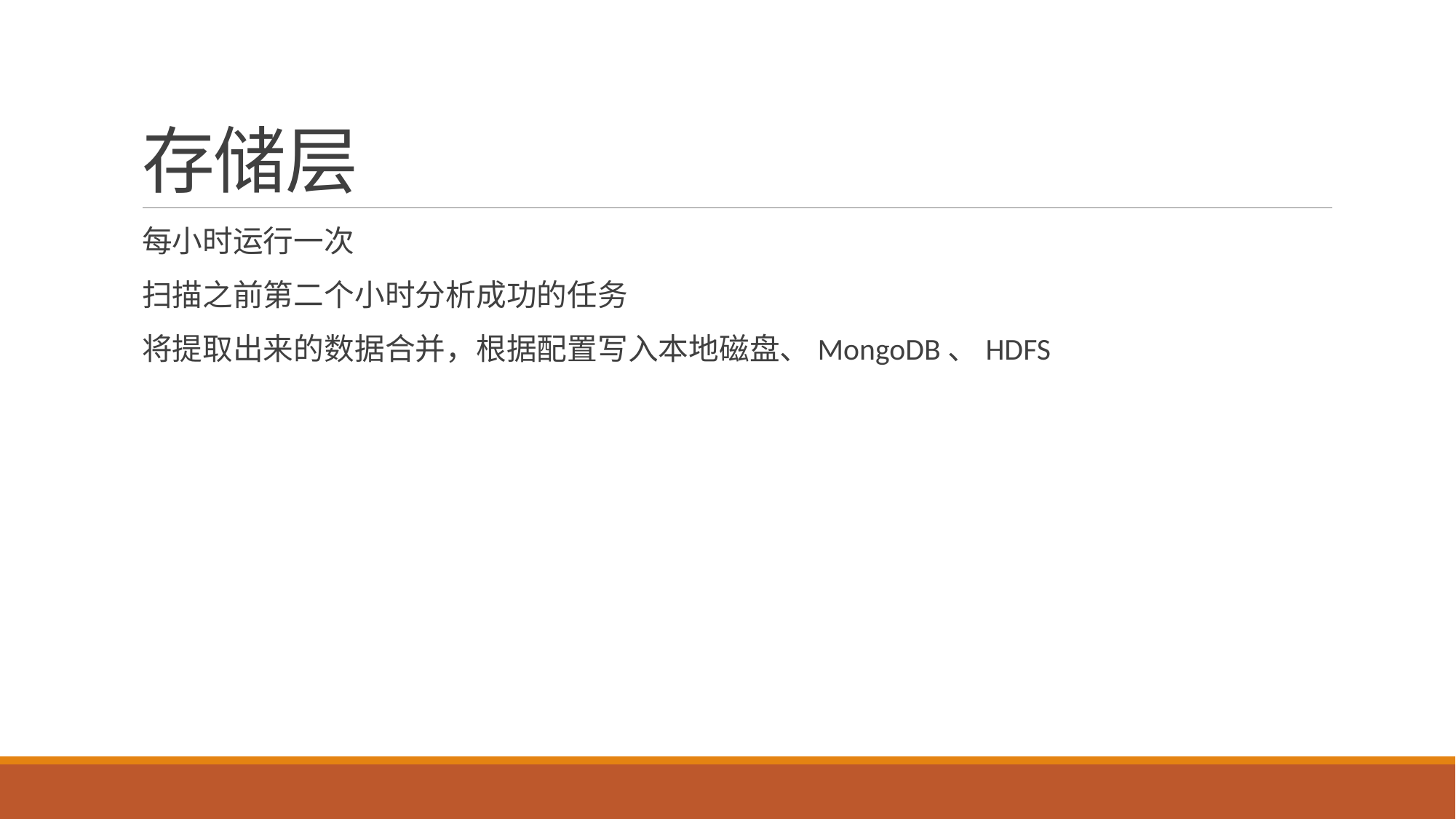

# 存储层
每小时运行一次
扫描之前第二个小时分析成功的任务
将提取出来的数据合并，根据配置写入本地磁盘、MongoDB、HDFS